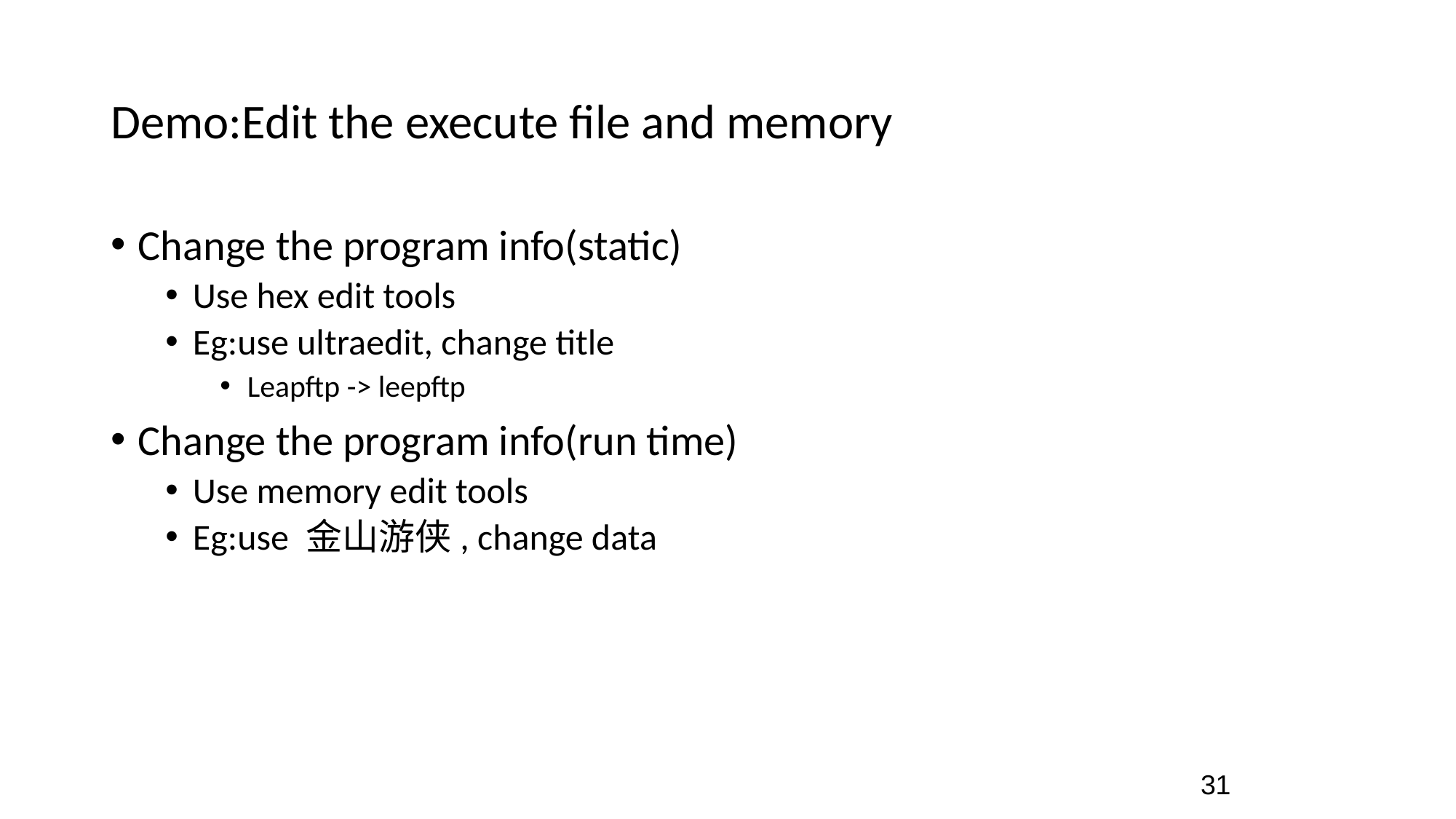

Demo:Edit the execute file and memory
Change the program info(static)
Use hex edit tools
Eg:use ultraedit, change title
Leapftp -> leepftp
Change the program info(run time)
Use memory edit tools
Eg:use 金山游侠, change data
31